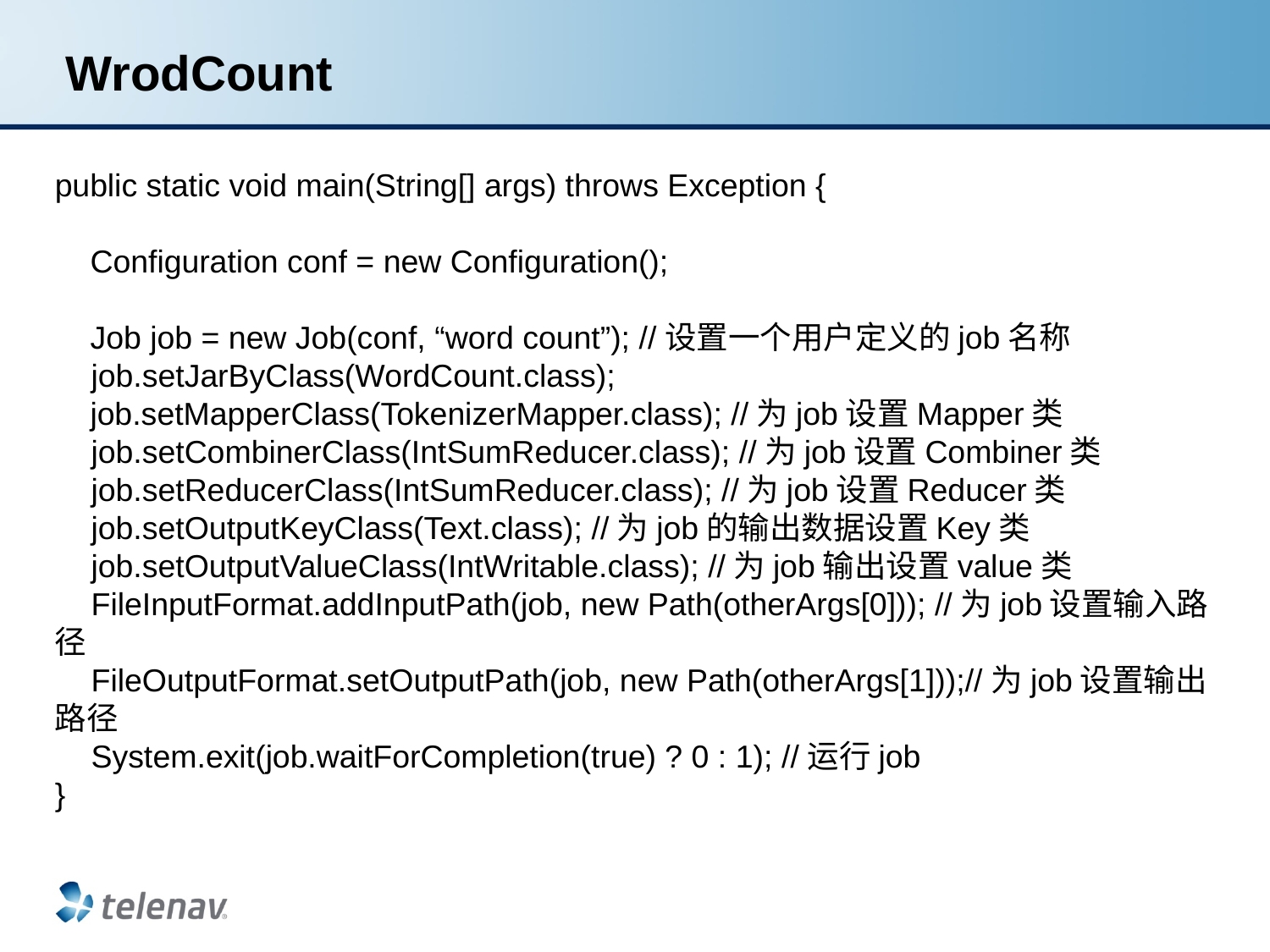

# WrodCount
public static void main(String[] args) throws Exception {
    Configuration conf = new Configuration();
    Job job = new Job(conf, “word count”); //设置一个用户定义的job名称
    job.setJarByClass(WordCount.class);
    job.setMapperClass(TokenizerMapper.class); //为job设置Mapper类
    job.setCombinerClass(IntSumReducer.class); //为job设置Combiner类
    job.setReducerClass(IntSumReducer.class); //为job设置Reducer类
    job.setOutputKeyClass(Text.class); //为job的输出数据设置Key类
    job.setOutputValueClass(IntWritable.class); //为job输出设置value类
    FileInputFormat.addInputPath(job, new Path(otherArgs[0])); //为job设置输入路径
    FileOutputFormat.setOutputPath(job, new Path(otherArgs[1]));//为job设置输出路径
    System.exit(job.waitForCompletion(true) ? 0 : 1); //运行job
}